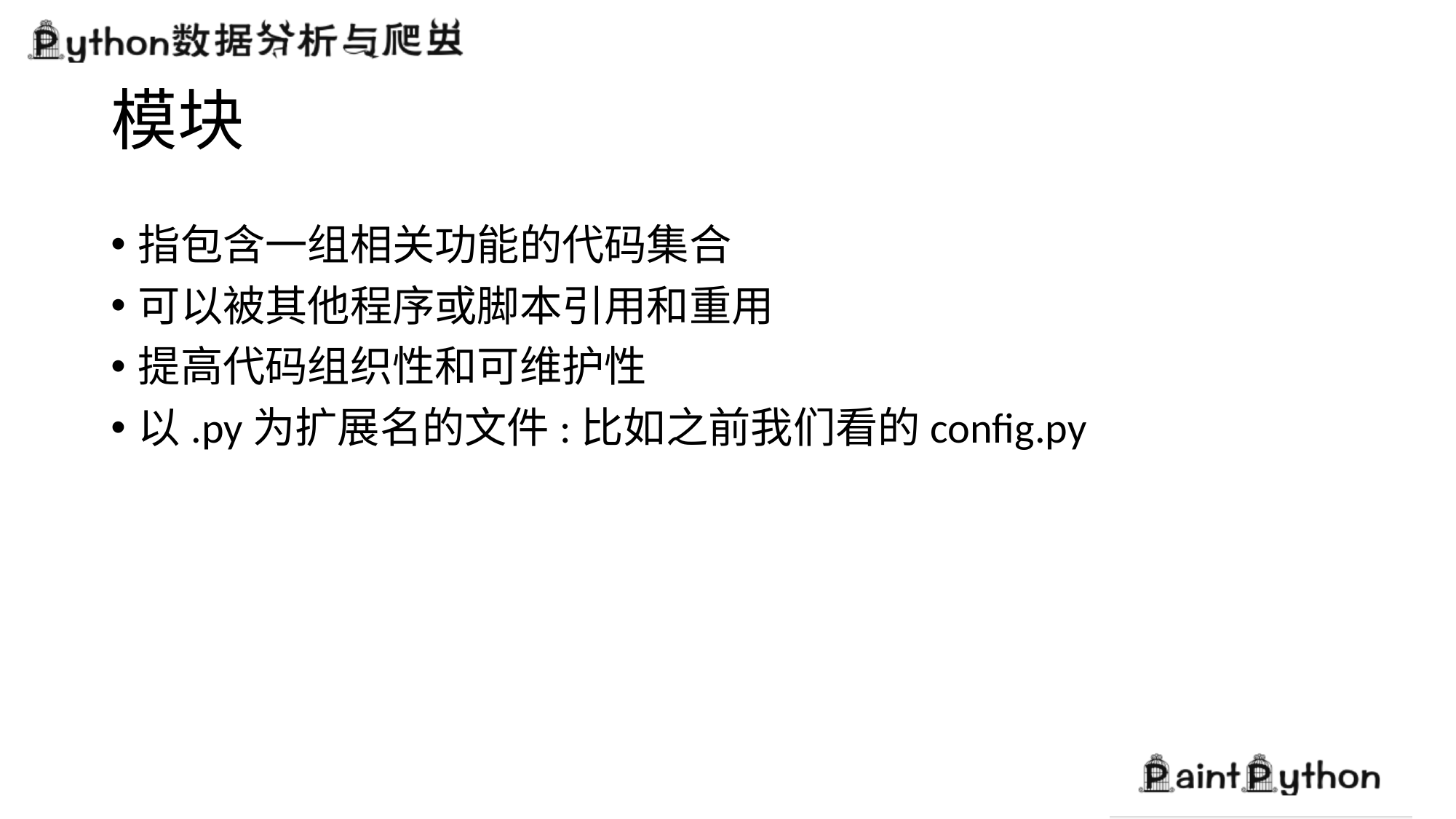

# 模块
指包含一组相关功能的代码集合
可以被其他程序或脚本引用和重用
提高代码组织性和可维护性
以.py为扩展名的文件:比如之前我们看的config.py